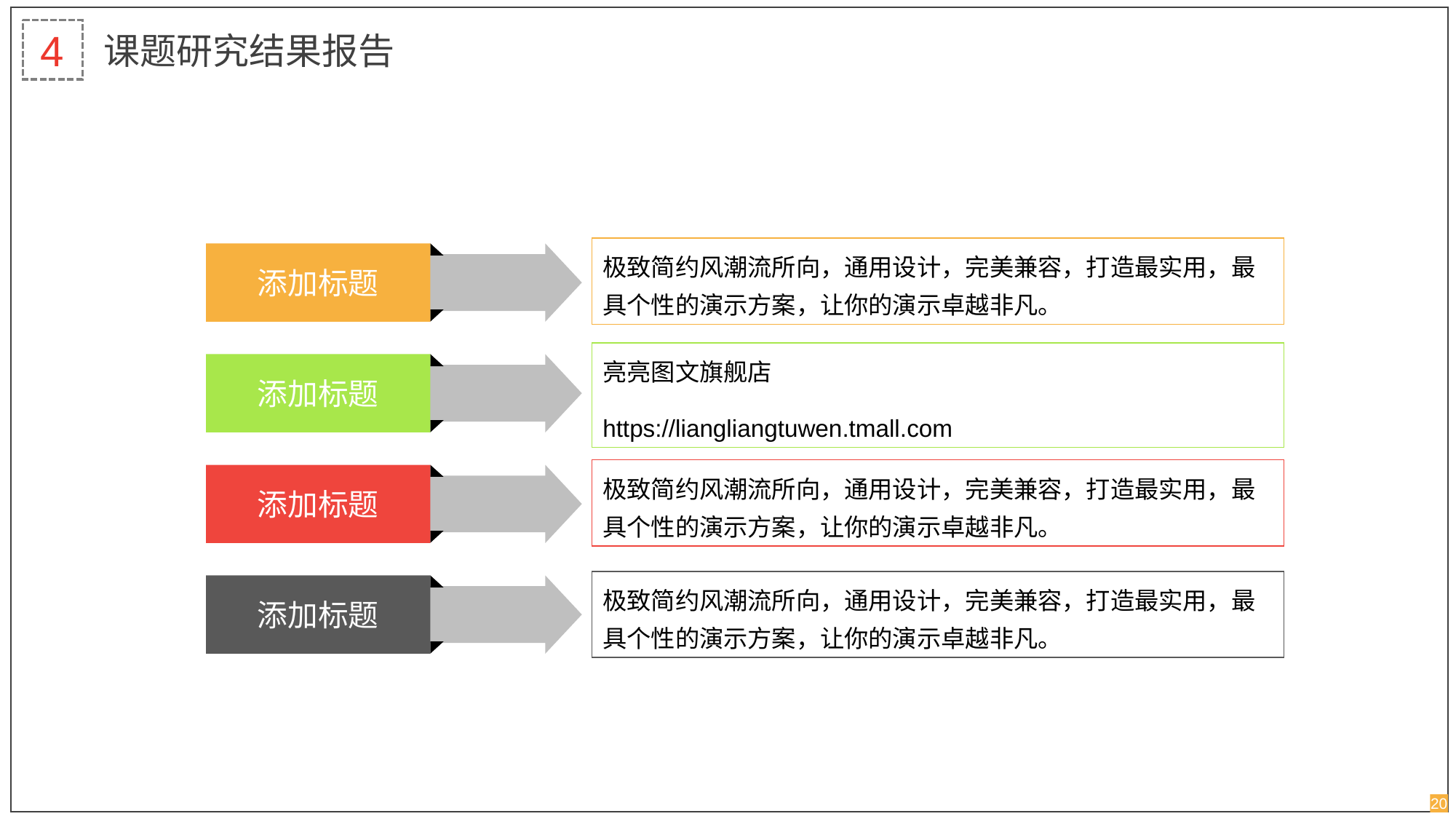

4
课题研究结果报告
极致简约风潮流所向，通用设计，完美兼容，打造最实用，最具个性的演示方案，让你的演示卓越非凡。
添加标题

亮亮图文旗舰店
https://liangliangtuwen.tmall.com
添加标题

极致简约风潮流所向，通用设计，完美兼容，打造最实用，最具个性的演示方案，让你的演示卓越非凡。
添加标题

极致简约风潮流所向，通用设计，完美兼容，打造最实用，最具个性的演示方案，让你的演示卓越非凡。
添加标题

20